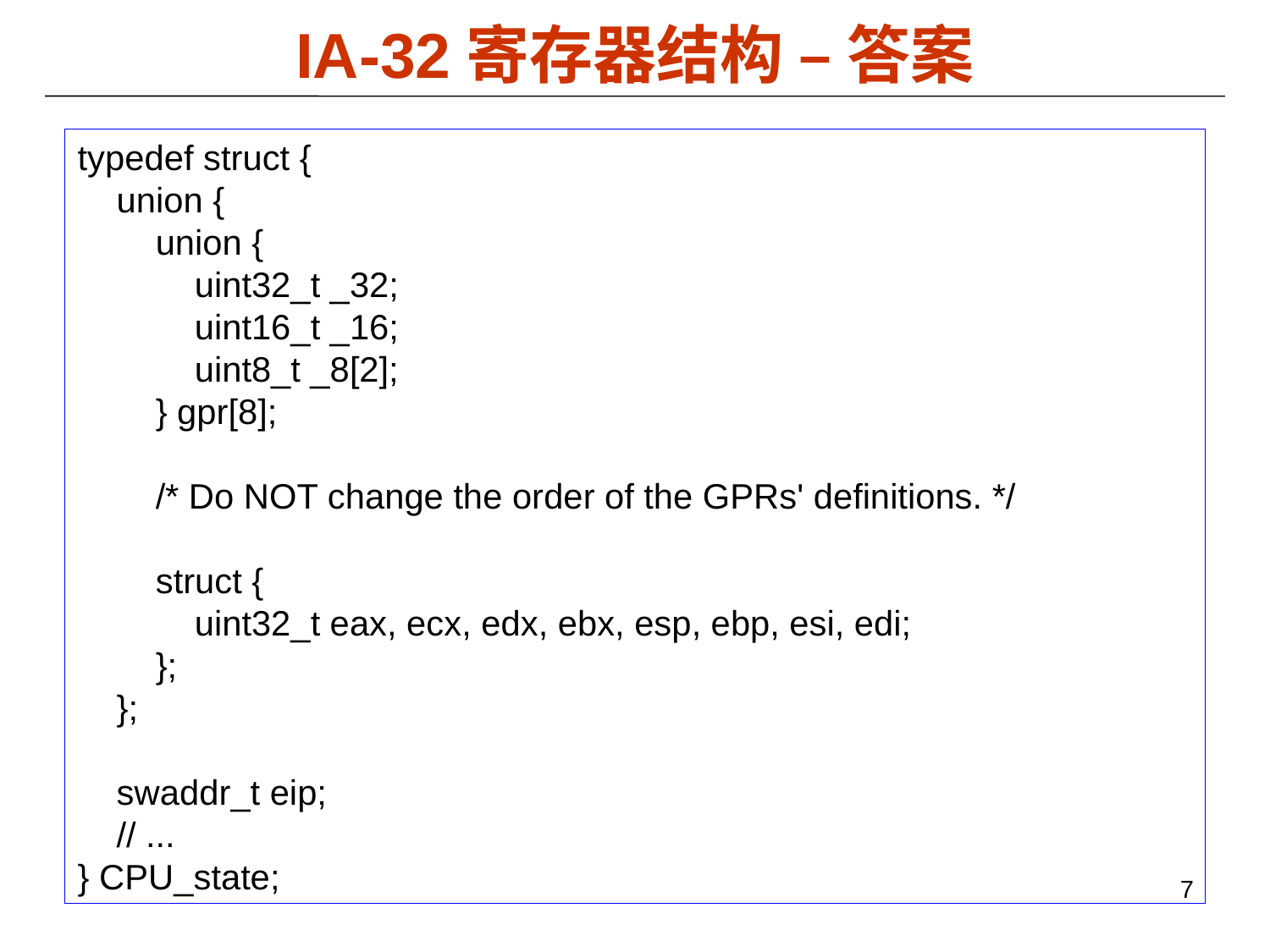

# IA-32寄存器结构 – 答案
typedef struct {
    union {
        union {
            uint32_t _32;
            uint16_t _16;
            uint8_t _8[2];
        } gpr[8];

        /* Do NOT change the order of the GPRs' definitions. */

        struct {
            uint32_t eax, ecx, edx, ebx, esp, ebp, esi, edi;
        };
    };

    swaddr_t eip;
    // ...
} CPU_state;
7